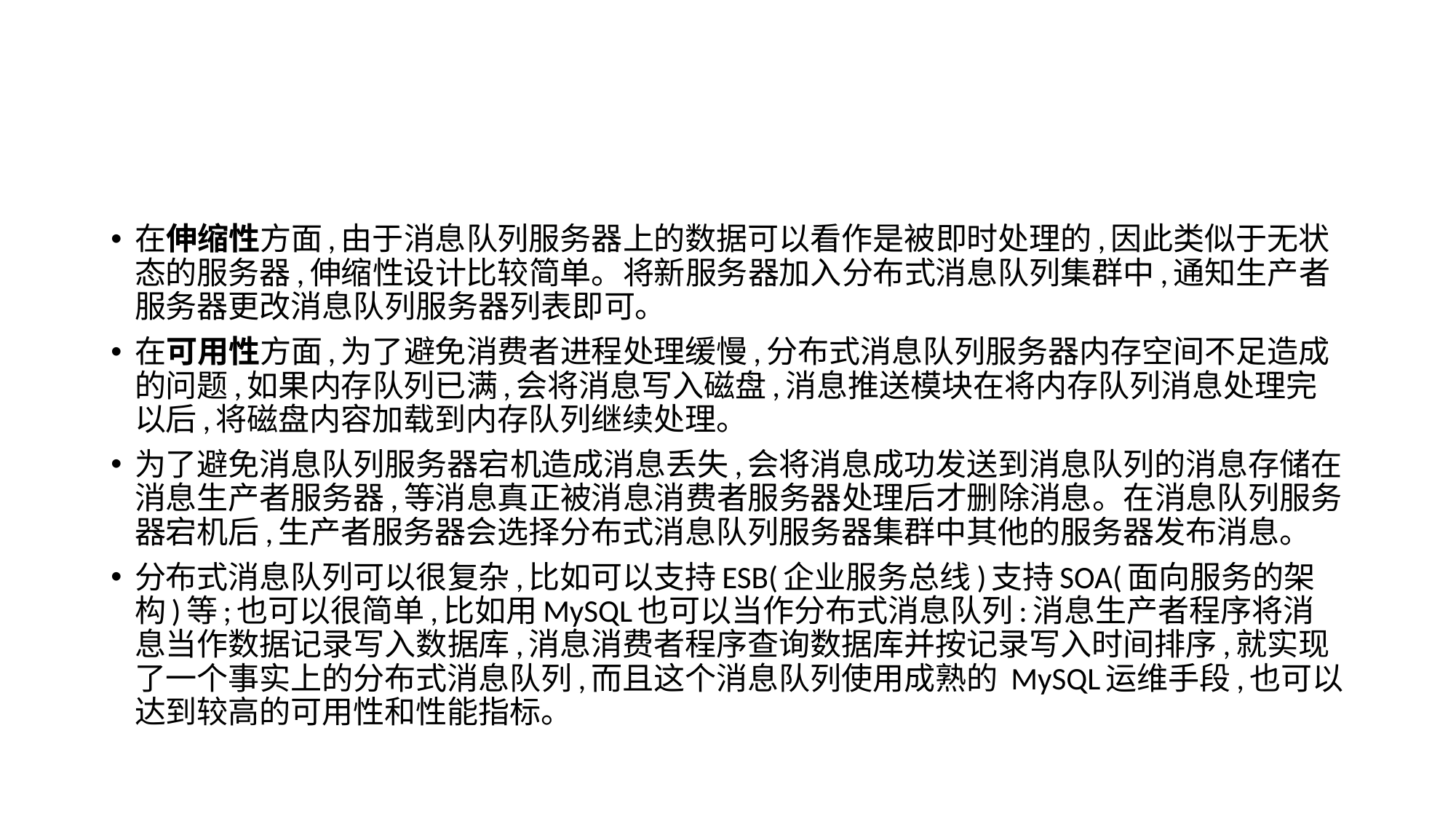

#
在伸缩性方面,由于消息队列服务器上的数据可以看作是被即时处理的,因此类似于无状态的服务器,伸缩性设计比较简单。将新服务器加入分布式消息队列集群中,通知生产者服务器更改消息队列服务器列表即可。
在可用性方面,为了避免消费者进程处理缓慢,分布式消息队列服务器内存空间不足造成的问题,如果内存队列已满,会将消息写入磁盘,消息推送模块在将内存队列消息处理完以后,将磁盘内容加载到内存队列继续处理。
为了避免消息队列服务器宕机造成消息丢失,会将消息成功发送到消息队列的消息存储在消息生产者服务器,等消息真正被消息消费者服务器处理后才删除消息。在消息队列服务器宕机后,生产者服务器会选择分布式消息队列服务器集群中其他的服务器发布消息。
分布式消息队列可以很复杂,比如可以支持ESB(企业服务总线)支持SOA(面向服务的架构)等;也可以很简单,比如用MySQL也可以当作分布式消息队列:消息生产者程序将消息当作数据记录写入数据库,消息消费者程序查询数据库并按记录写入时间排序,就实现了一个事实上的分布式消息队列,而且这个消息队列使用成熟的 MySQL运维手段,也可以达到较高的可用性和性能指标。